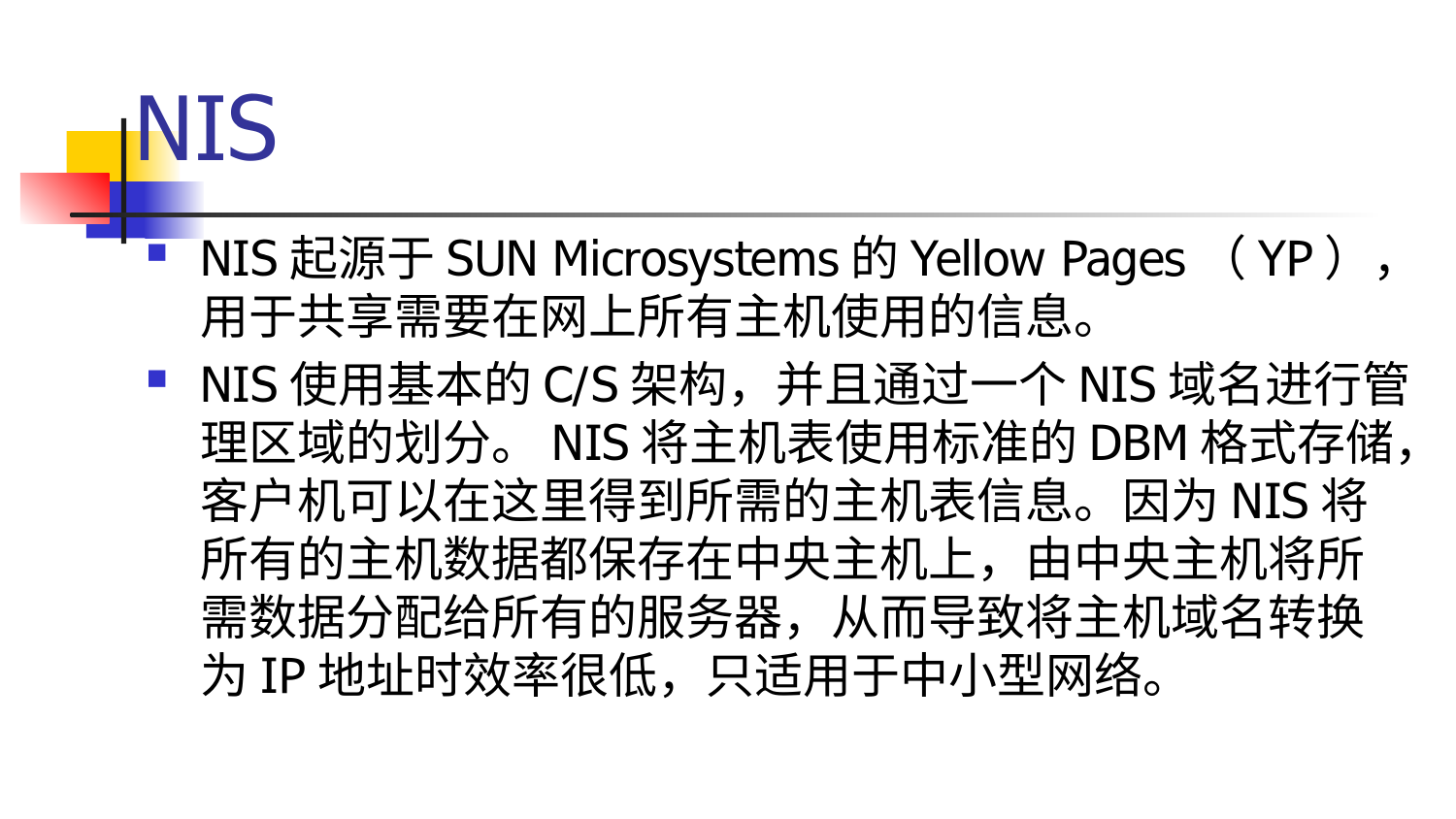

# NIS
NIS起源于SUN Microsystems的Yellow Pages（YP），用于共享需要在网上所有主机使用的信息。
NIS使用基本的C/S架构，并且通过一个NIS域名进行管理区域的划分。NIS将主机表使用标准的DBM格式存储，客户机可以在这里得到所需的主机表信息。因为NIS将所有的主机数据都保存在中央主机上，由中央主机将所需数据分配给所有的服务器，从而导致将主机域名转换为IP地址时效率很低，只适用于中小型网络。